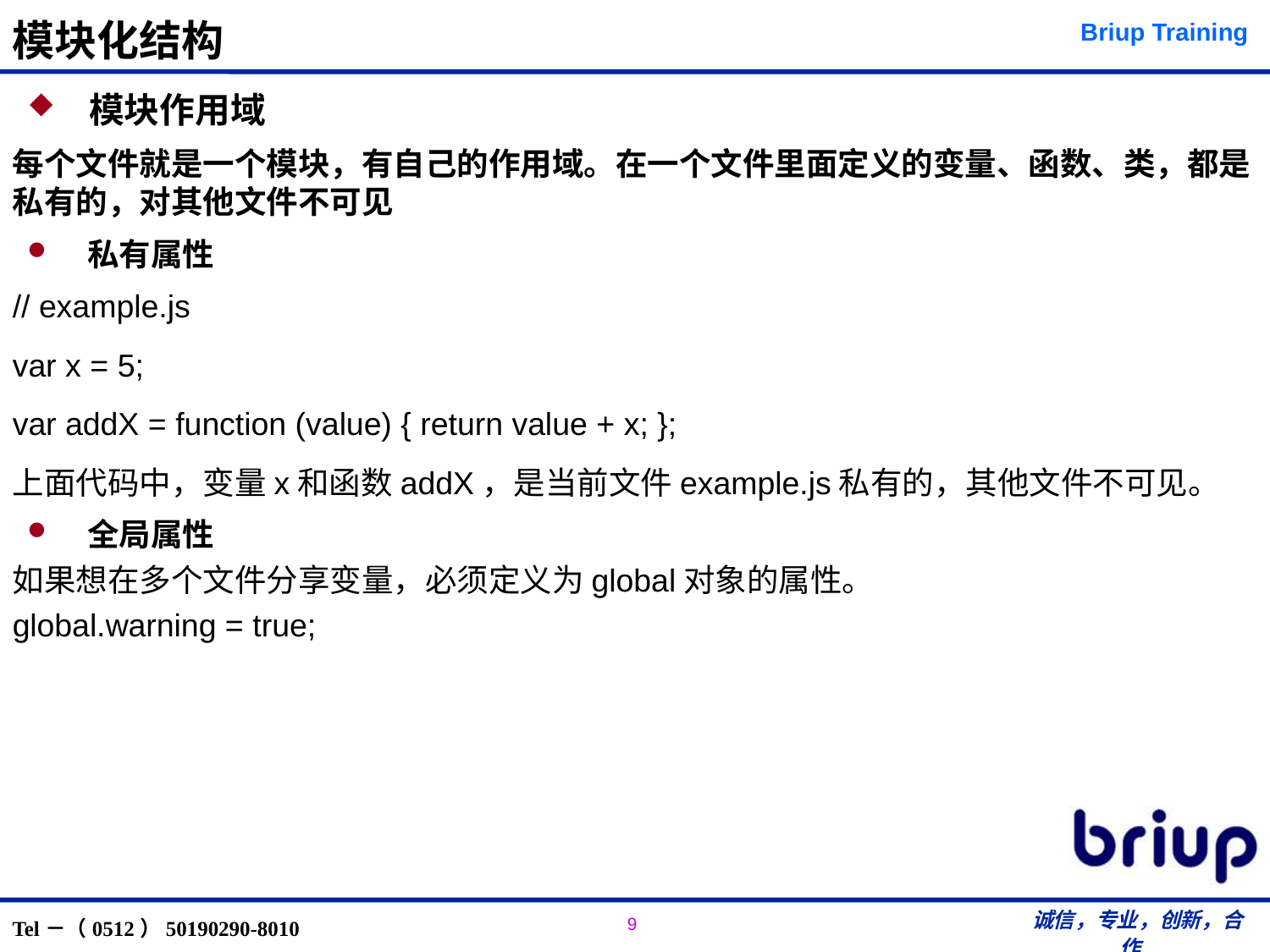

# 模块化结构
 模块作用域
每个文件就是一个模块，有自己的作用域。在一个文件里面定义的变量、函数、类，都是私有的，对其他文件不可见
 私有属性
// example.js
var x = 5;
var addX = function (value) { return value + x; };
上面代码中，变量x和函数addX，是当前文件example.js私有的，其他文件不可见。
 全局属性
如果想在多个文件分享变量，必须定义为global对象的属性。
global.warning = true;